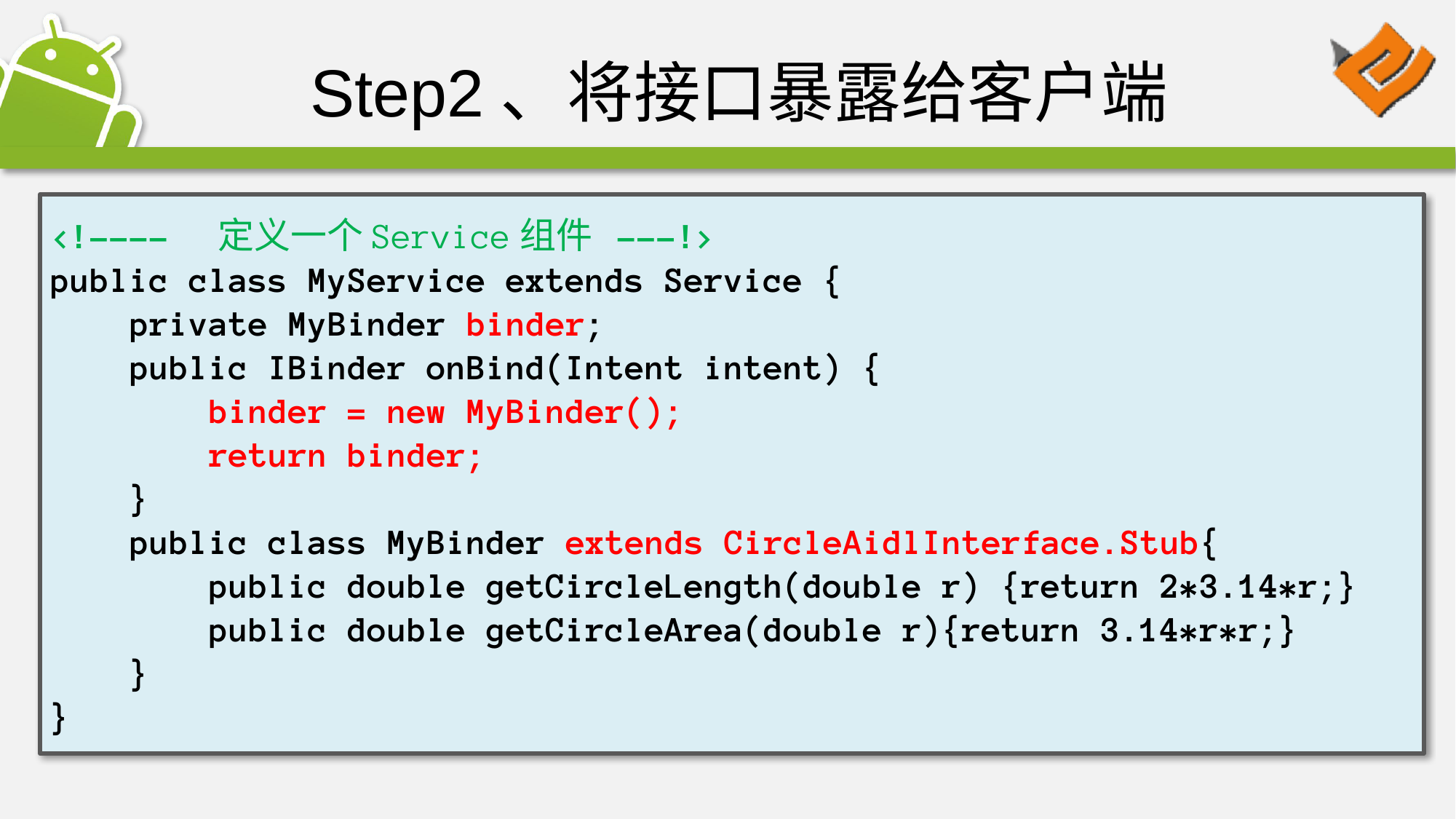

# Step2、将接口暴露给客户端
<!----  定义一个Service组件  ---!>
public class MyService extends Service {
    private MyBinder binder;
    public IBinder onBind(Intent intent) {
        binder = new MyBinder();
        return binder;
    }
    public class MyBinder extends CircleAidlInterface.Stub{
        public double getCircleLength(double r) {return 2*3.14*r;}
        public double getCircleArea(double r){return 3.14*r*r;}
    }
}